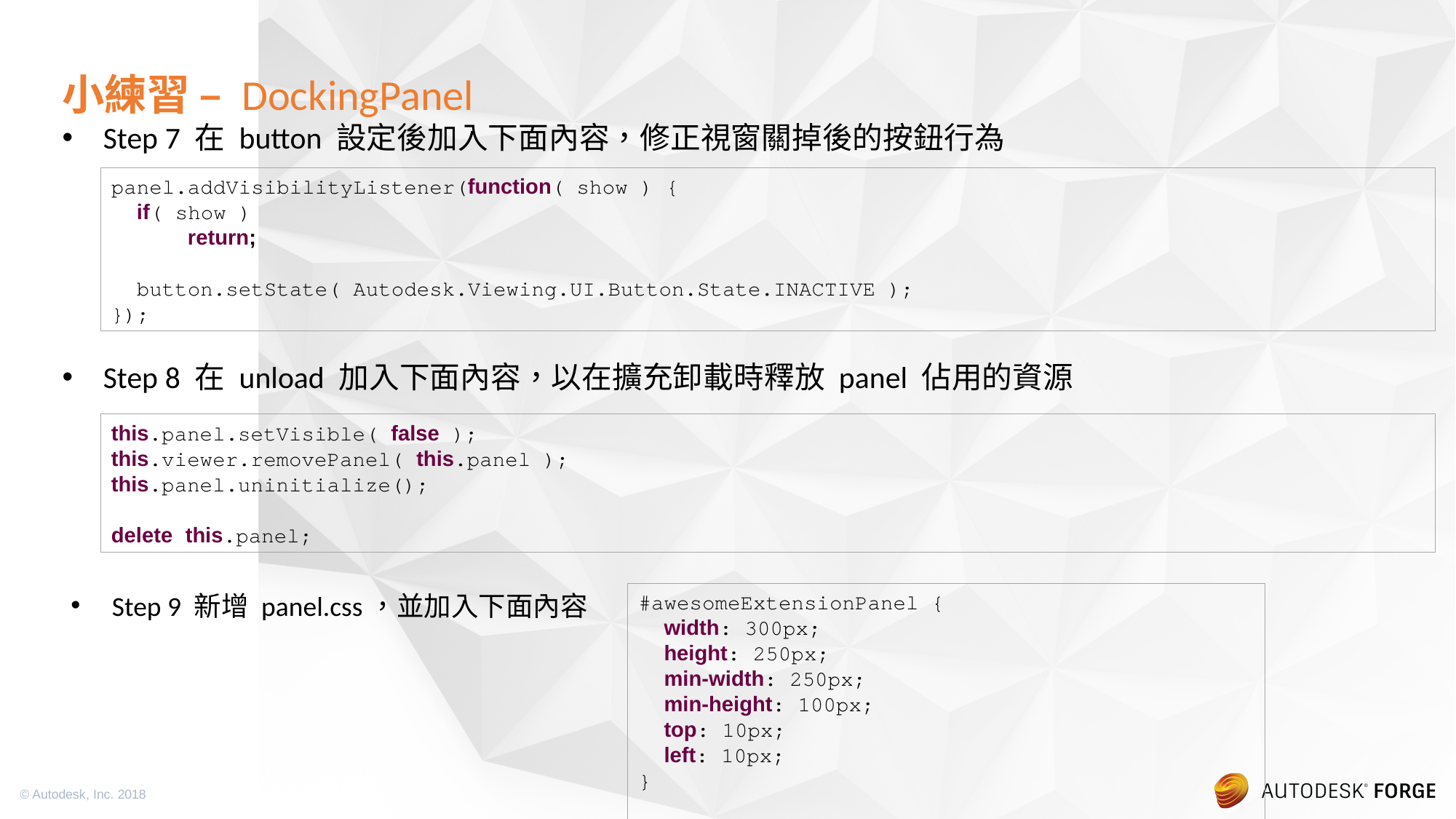

# 小練習 – DockingPanel
Step 7 在 button 設定後加入下面內容，修正視窗關掉後的按鈕行為

Step 8 在 unload 加入下面內容，以在擴充卸載時釋放 panel 佔用的資源
panel.addVisibilityListener(function( show ) {
  if( show )
      return;

  button.setState( Autodesk.Viewing.UI.Button.State.INACTIVE );
});
this.panel.setVisible( false );
this.viewer.removePanel( this.panel );
this.panel.uninitialize();

delete this.panel;
Step 9 新增 panel.css，並加入下面內容
#awesomeExtensionPanel {
  width: 300px;
  height: 250px;
  min-width: 250px;
  min-height: 100px;
  top: 10px;
  left: 10px;
}